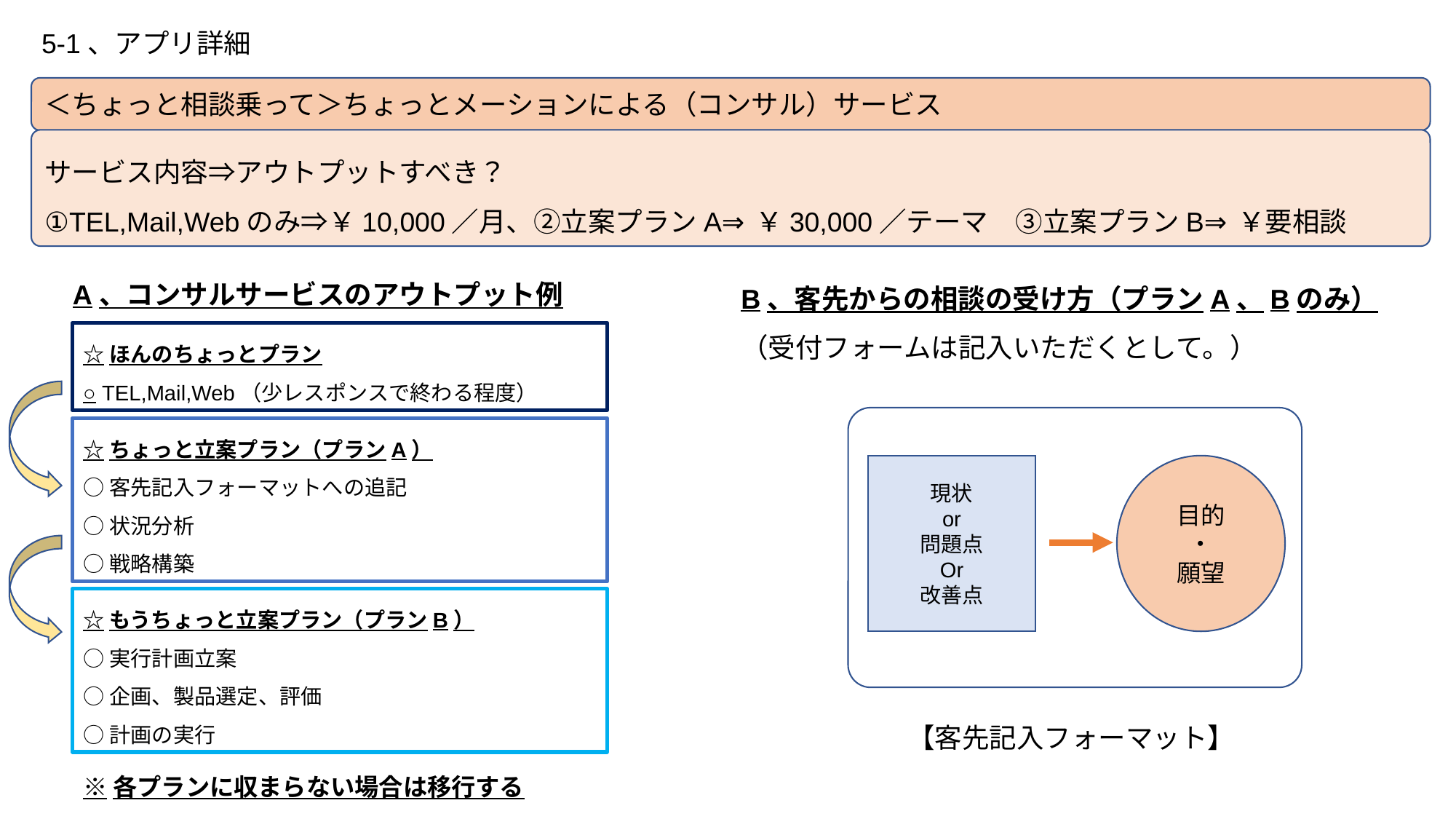

5-1、アプリ詳細
＜ちょっと相談乗って＞ちょっとメーションによる（コンサル）サービス
サービス内容⇒アウトプットすべき？
①TEL,Mail,Webのみ⇒￥10,000／月、②立案プランA⇒￥30,000／テーマ　③立案プランB⇒￥要相談
B、客先からの相談の受け方（プランA、Bのみ）
（受付フォームは記入いただくとして。）
A、コンサルサービスのアウトプット例
☆ほんのちょっとプラン
○ TEL,Mail,Web（少レスポンスで終わる程度）

現状
or
問題点
Or
改善点
目的
・
願望
☆ちょっと立案プラン（プランA）
○客先記入フォーマットへの追記
○状況分析
○戦略構築

☆もうちょっと立案プラン（プランB）
○実行計画立案
○企画、製品選定、評価
○計画の実行
【客先記入フォーマット】
※各プランに収まらない場合は移行する